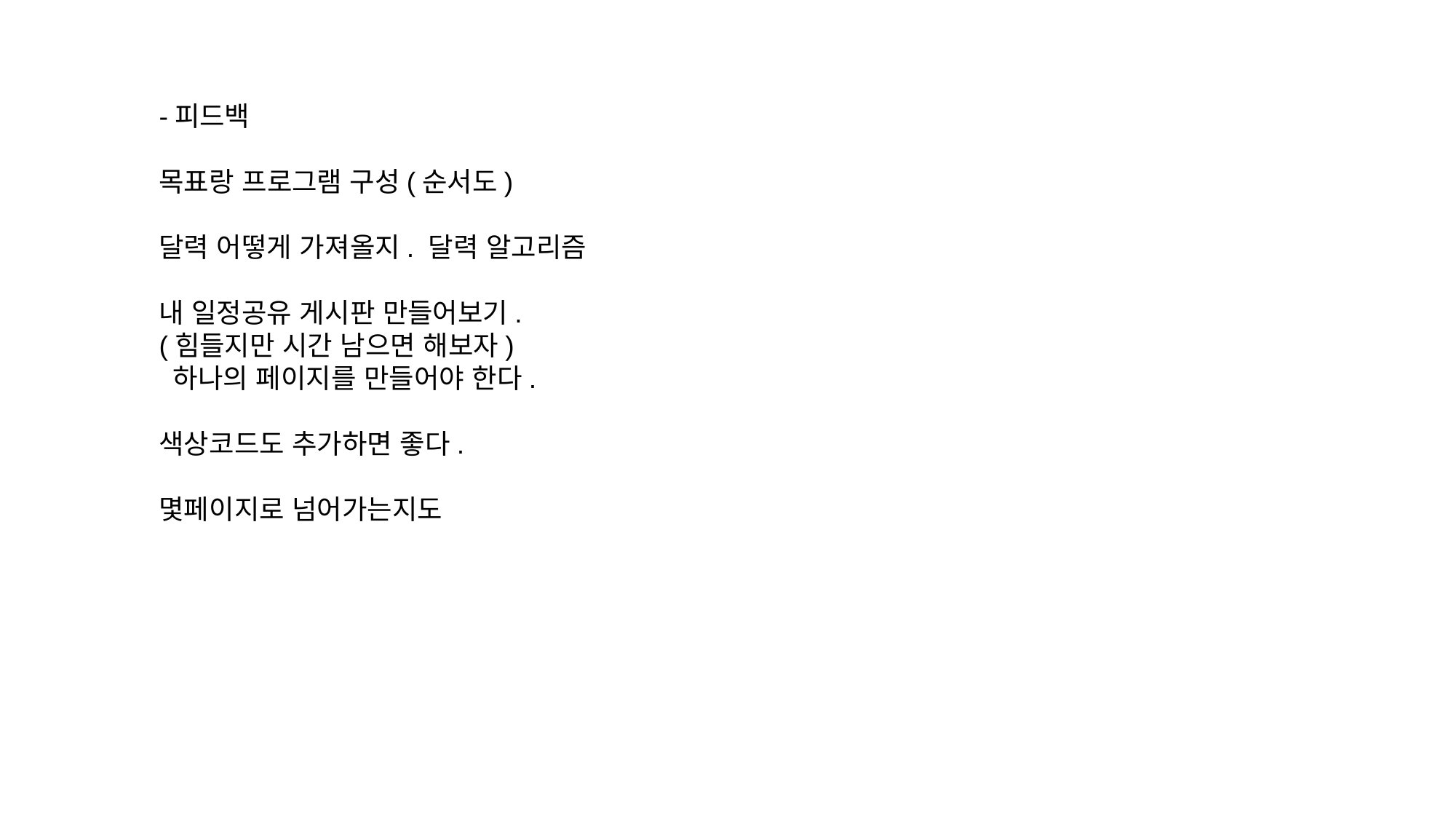

-피드백

목표랑 프로그램 구성(순서도)

달력 어떻게 가져올지. 달력 알고리즘

내 일정공유 게시판 만들어보기.
(힘들지만 시간 남으면 해보자)
 하나의 페이지를 만들어야 한다.

색상코드도 추가하면 좋다.

몇페이지로 넘어가는지도